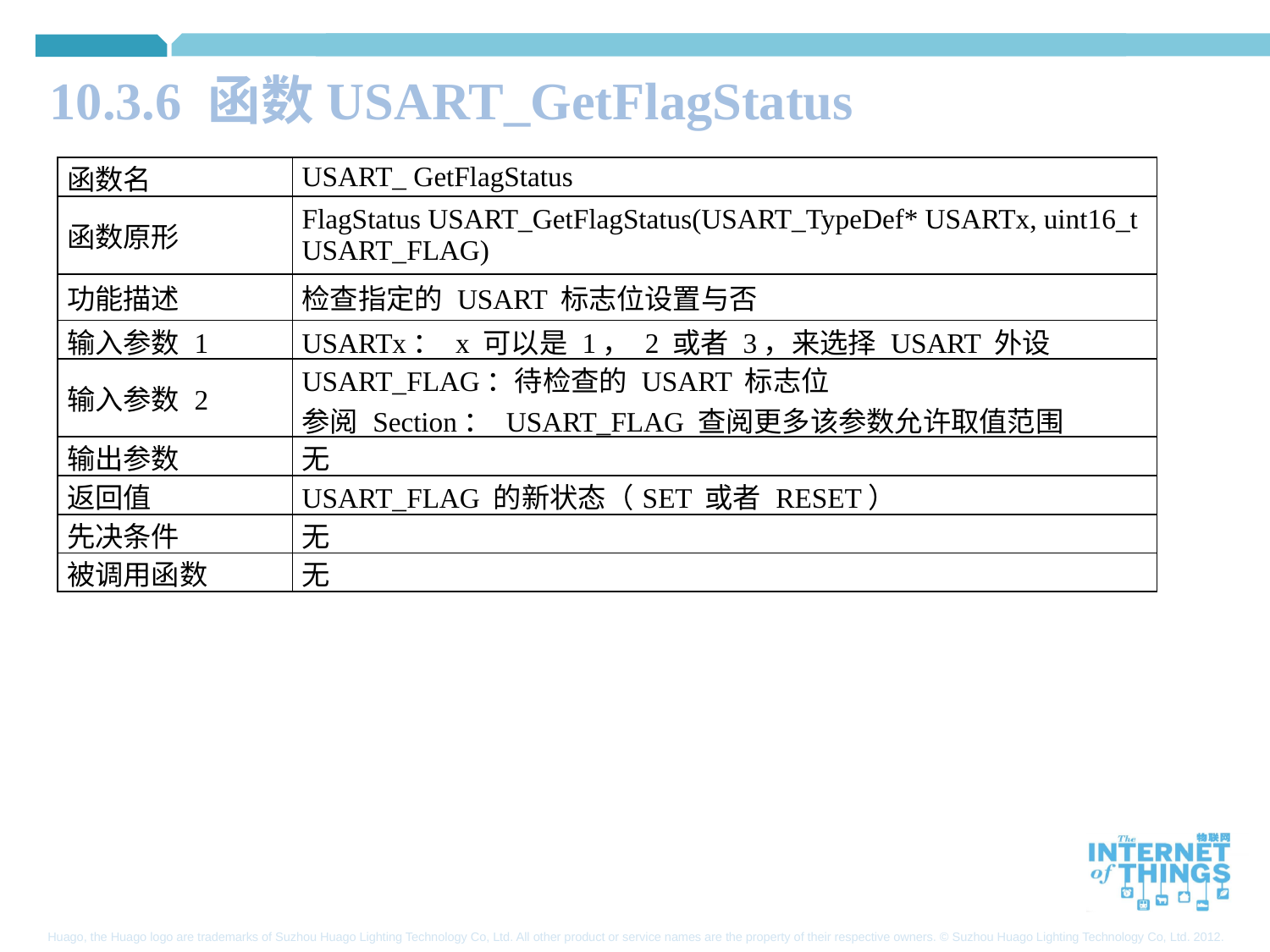

10.3.6 函数USART_GetFlagStatus
| 函数名 | USART\_ GetFlagStatus |
| --- | --- |
| 函数原形 | FlagStatus USART\_GetFlagStatus(USART\_TypeDef\* USARTx, uint16\_t USART\_FLAG) |
| 功能描述 | 检查指定的 USART 标志位设置与否 |
| 输入参数 1 | USARTx： x 可以是 1， 2 或者 3，来选择 USART 外设 |
| 输入参数 2 | USART\_FLAG：待检查的 USART 标志位 参阅 Section： USART\_FLAG 查阅更多该参数允许取值范围 |
| 输出参数 | 无 |
| 返回值 | USART\_FLAG 的新状态（SET 或者 RESET） |
| 先决条件 | 无 |
| 被调用函数 | 无 |